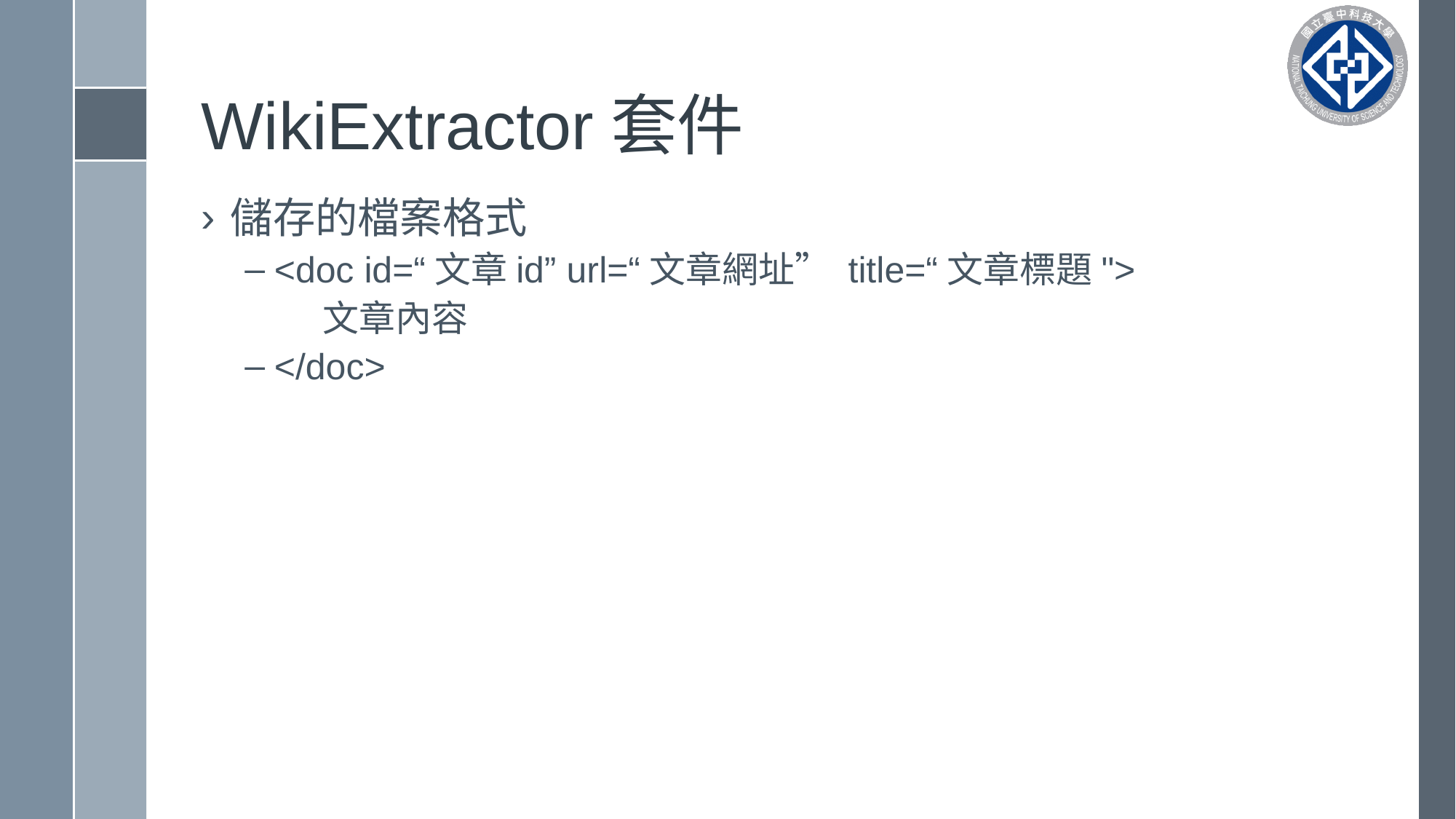

# WikiExtractor套件
儲存的檔案格式
<doc id=“文章id” url=“文章網址” title=“文章標題">
    文章內容
</doc>